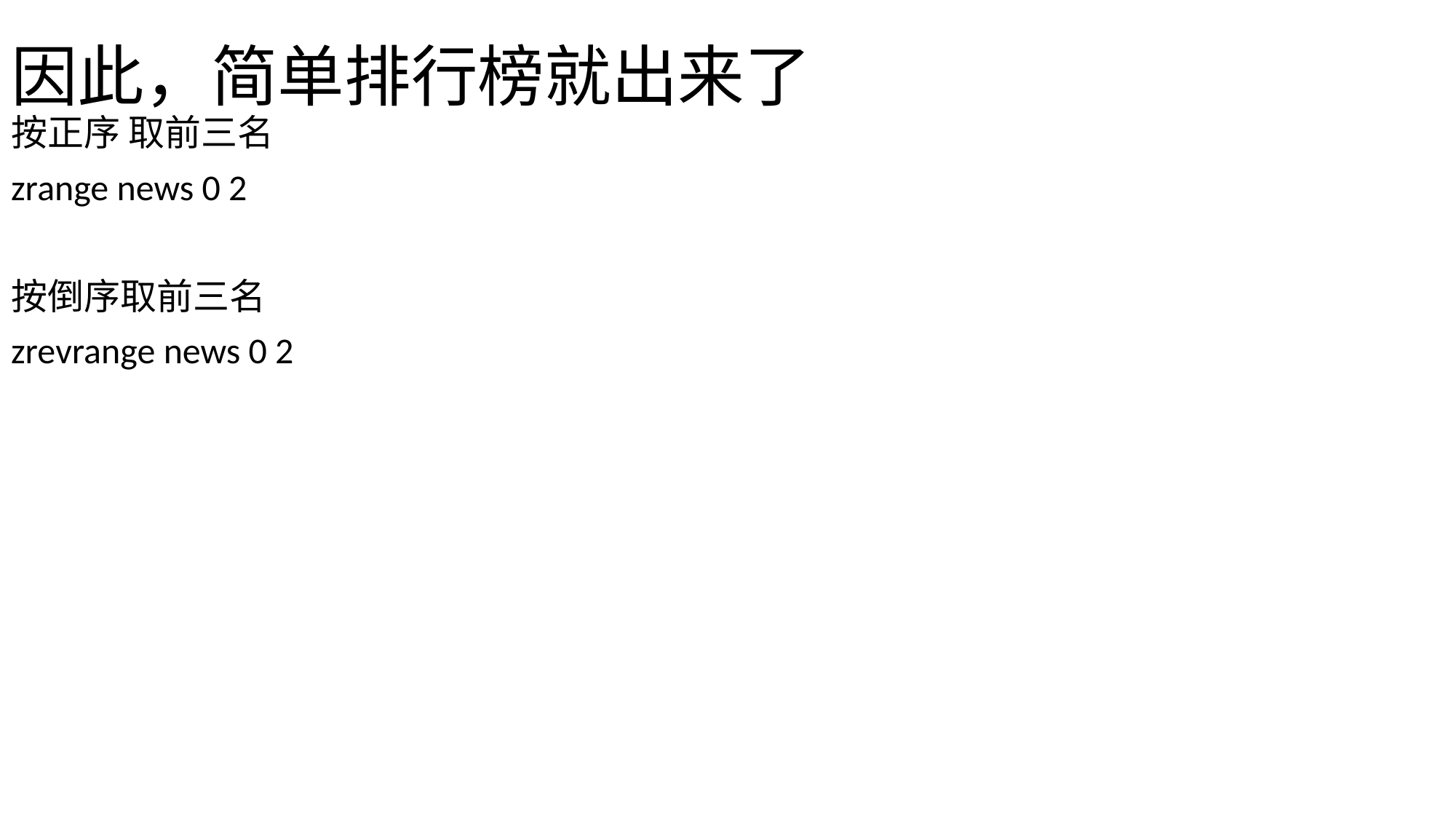

# 因此，简单排行榜就出来了
按正序 取前三名
zrange news 0 2

按倒序取前三名
zrevrange news 0 2